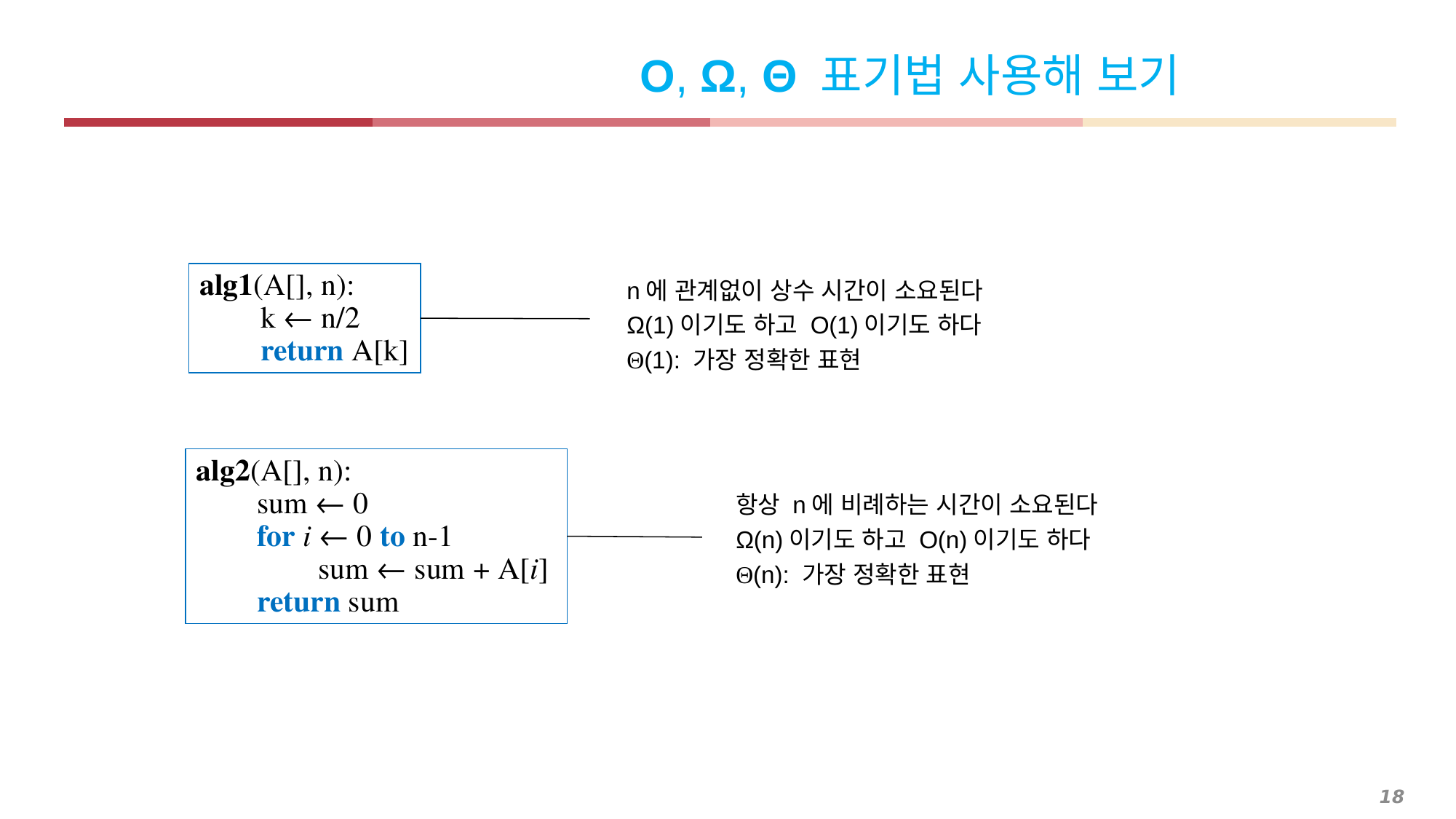

Ο, Ω, Θ 표기법 사용해 보기
alg1(A[], n):
        k ← n/2
        return A[k]
n에 관계없이 상수 시간이 소요된다
Ω(1)이기도 하고 O(1)이기도 하다
Θ(1): 가장 정확한 표현
alg2(A[], n):
        sum ← 0
        for i ← 0 to n-1
                sum ← sum + A[i]
        return sum
항상 n에 비례하는 시간이 소요된다
Ω(n)이기도 하고 O(n)이기도 하다
Θ(n): 가장 정확한 표현